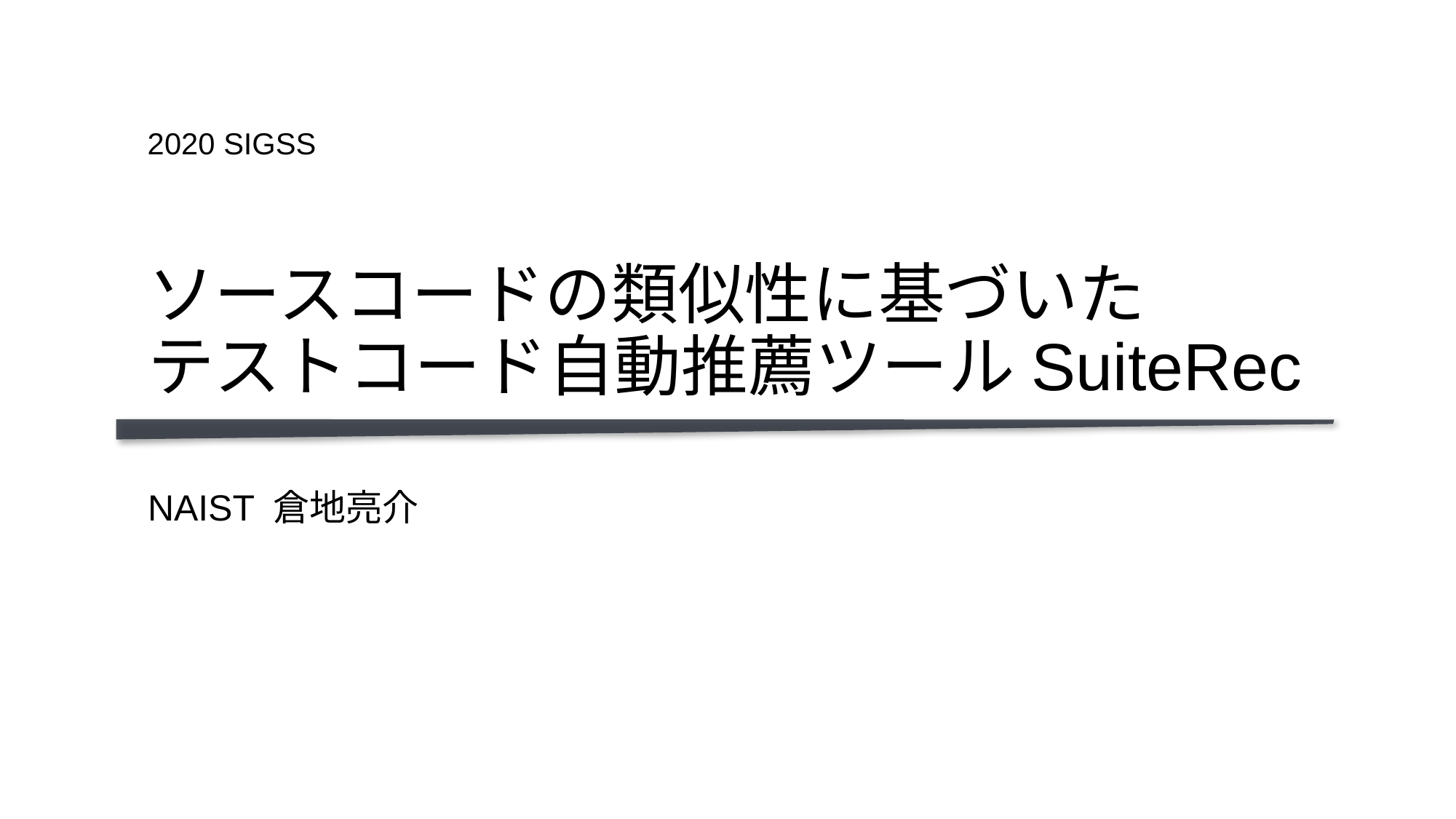

2020 SIGSS
# ソースコードの類似性に基づいた テストコード自動推薦ツールSuiteRec
NAIST 倉地亮介